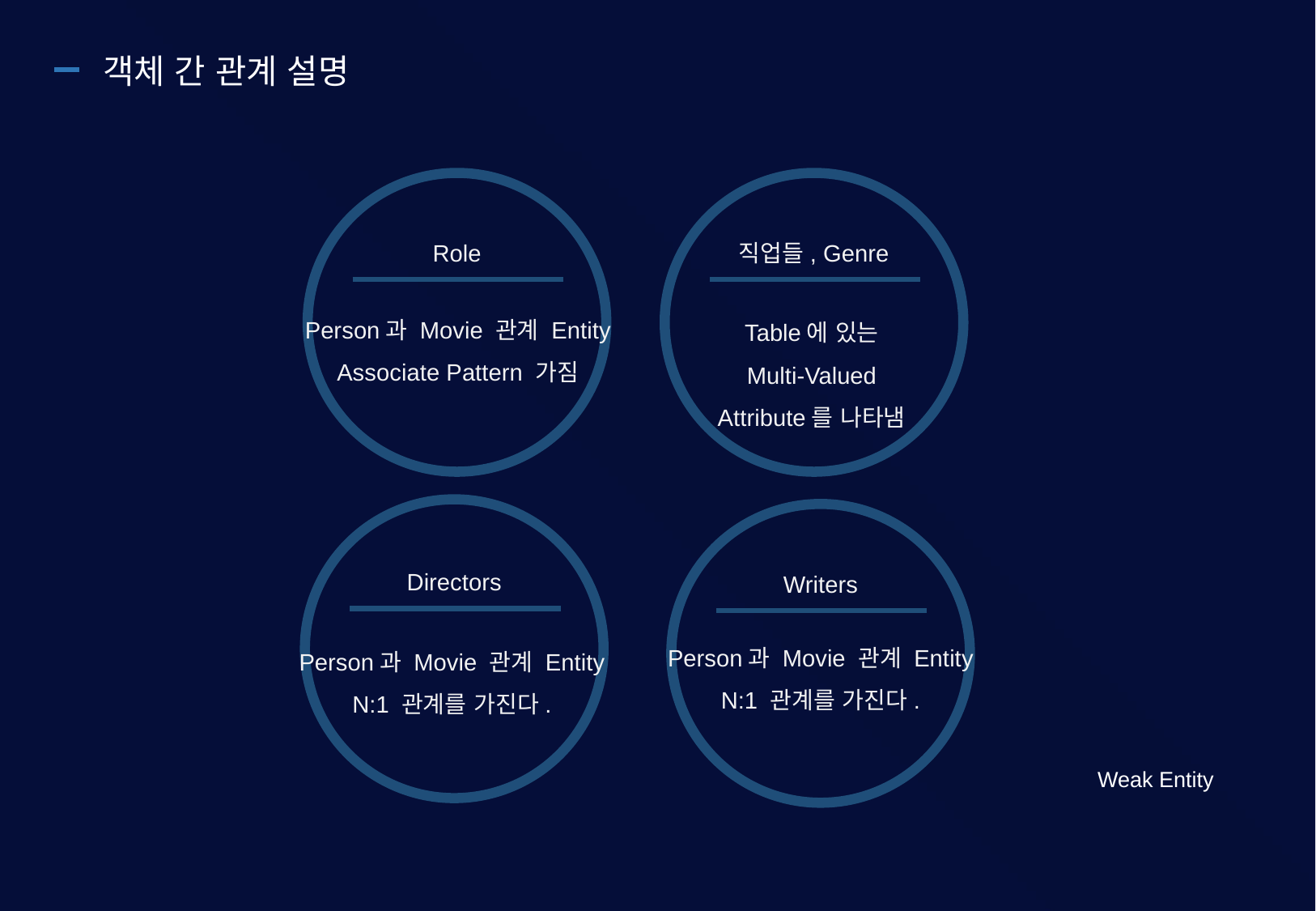

객체 간 관계 설명

Role
직업들, Genre
Person과 Movie 관계 Entity
Associate Pattern 가짐

Table에 있는
Multi-Valued
Attribute를 나타냄

Directors
Writers
Person과 Movie 관계 Entity
N:1 관계를 가진다.
Person과 Movie 관계 Entity
N:1 관계를 가진다.
Weak Entity